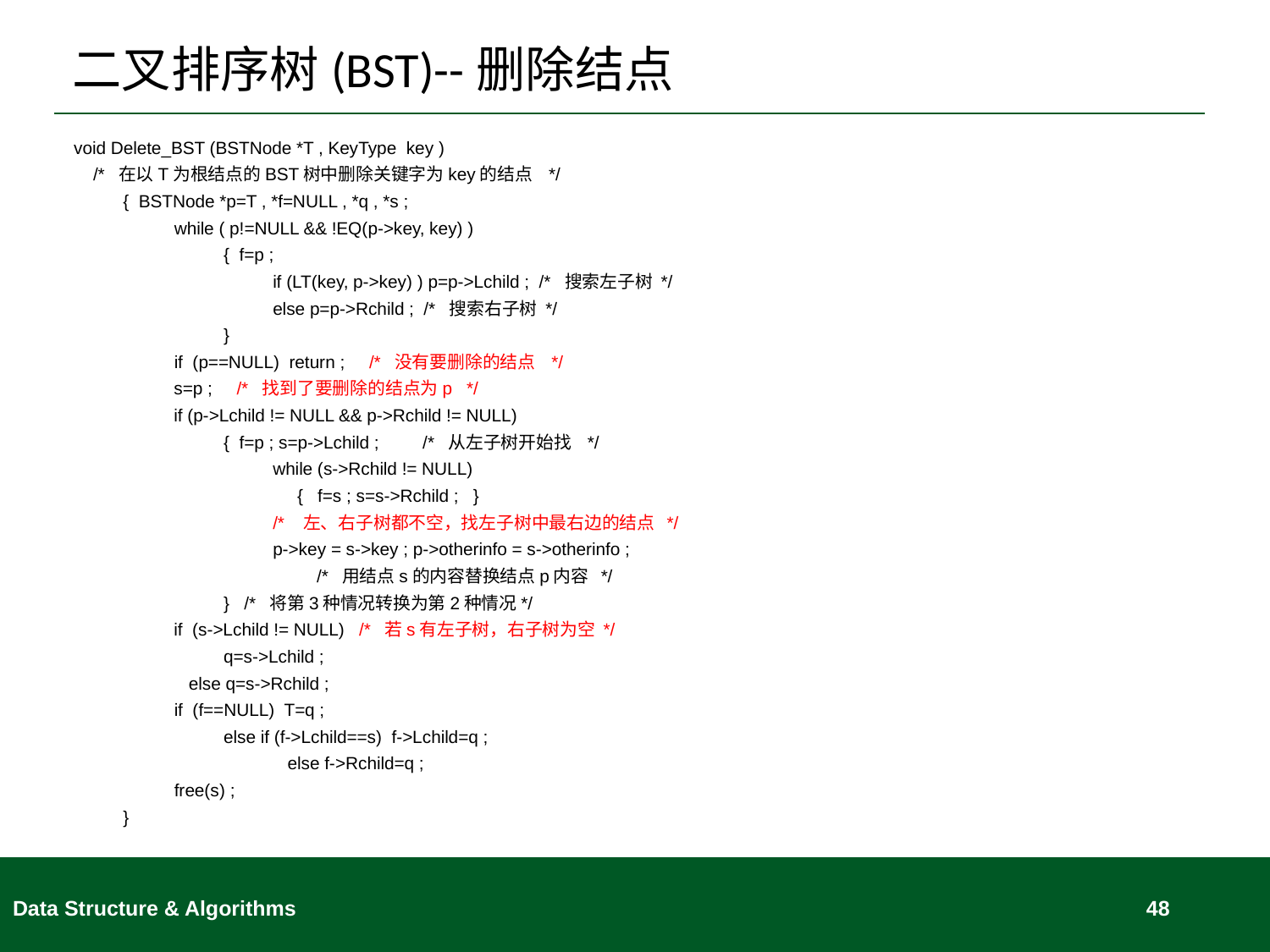

# 二叉排序树(BST)--删除结点
void Delete_BST (BSTNode *T , KeyType  key )
    /*  在以T为根结点的BST树中删除关键字为key的结点   */
{  BSTNode *p=T , *f=NULL , *q , *s ;
while ( p!=NULL && !EQ(p->key, key) )
{  f=p ;
if (LT(key, p->key) ) p=p->Lchild ;  /*  搜索左子树 */
else p=p->Rchild ;  /*  搜索右子树 */
}
if  (p==NULL)  return ;     /*  没有要删除的结点   */
s=p ;     /*  找到了要删除的结点为p   */
if (p->Lchild != NULL && p->Rchild != NULL)
{  f=p ; s=p->Lchild ;         /*  从左子树开始找   */
while (s->Rchild != NULL)
     {   f=s ; s=s->Rchild ;   }
/*   左、右子树都不空，找左子树中最右边的结点  */
p->key = s->key ; p->otherinfo = s->otherinfo ;
         /*  用结点s的内容替换结点p内容  */
}   /*  将第3种情况转换为第2种情况*/
if  (s->Lchild != NULL)   /*  若s有左子树，右子树为空 */
q=s->Lchild ;
   else q=s->Rchild ;
if  (f==NULL)  T=q ;
else if (f->Lchild==s)  f->Lchild=q ;
   else f->Rchild=q ;
free(s) ;
}
Data Structure & Algorithms
48